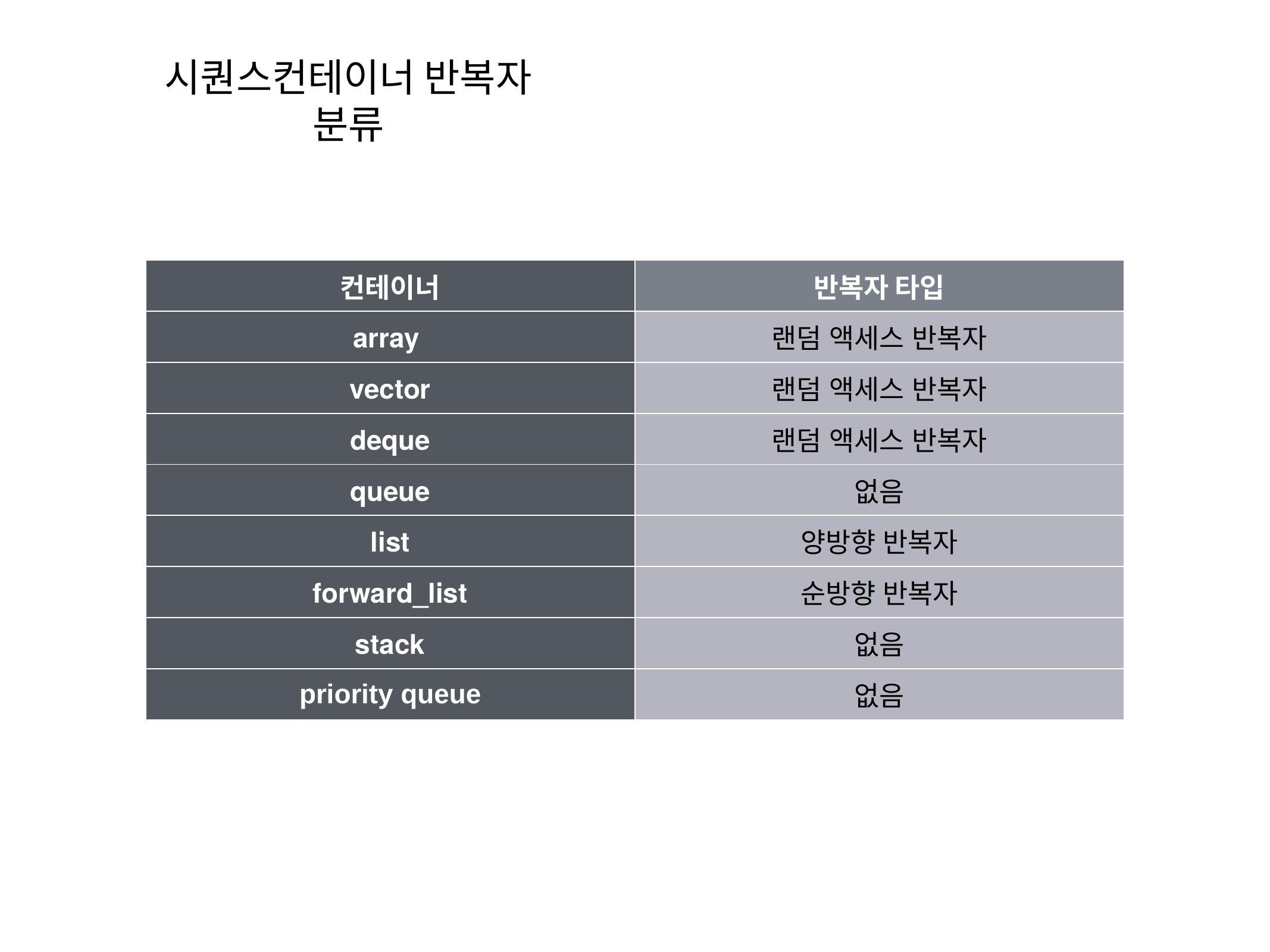

시퀀스컨테이너 반복자 분류
| 컨테이너 | 반복자 타입 |
| --- | --- |
| array | 랜덤 액세스 반복자 |
| vector | 랜덤 액세스 반복자 |
| deque | 랜덤 액세스 반복자 |
| queue | 없음 |
| list | 양방향 반복자 |
| forward\_list | 순방향 반복자 |
| stack | 없음 |
| priority queue | 없음 |